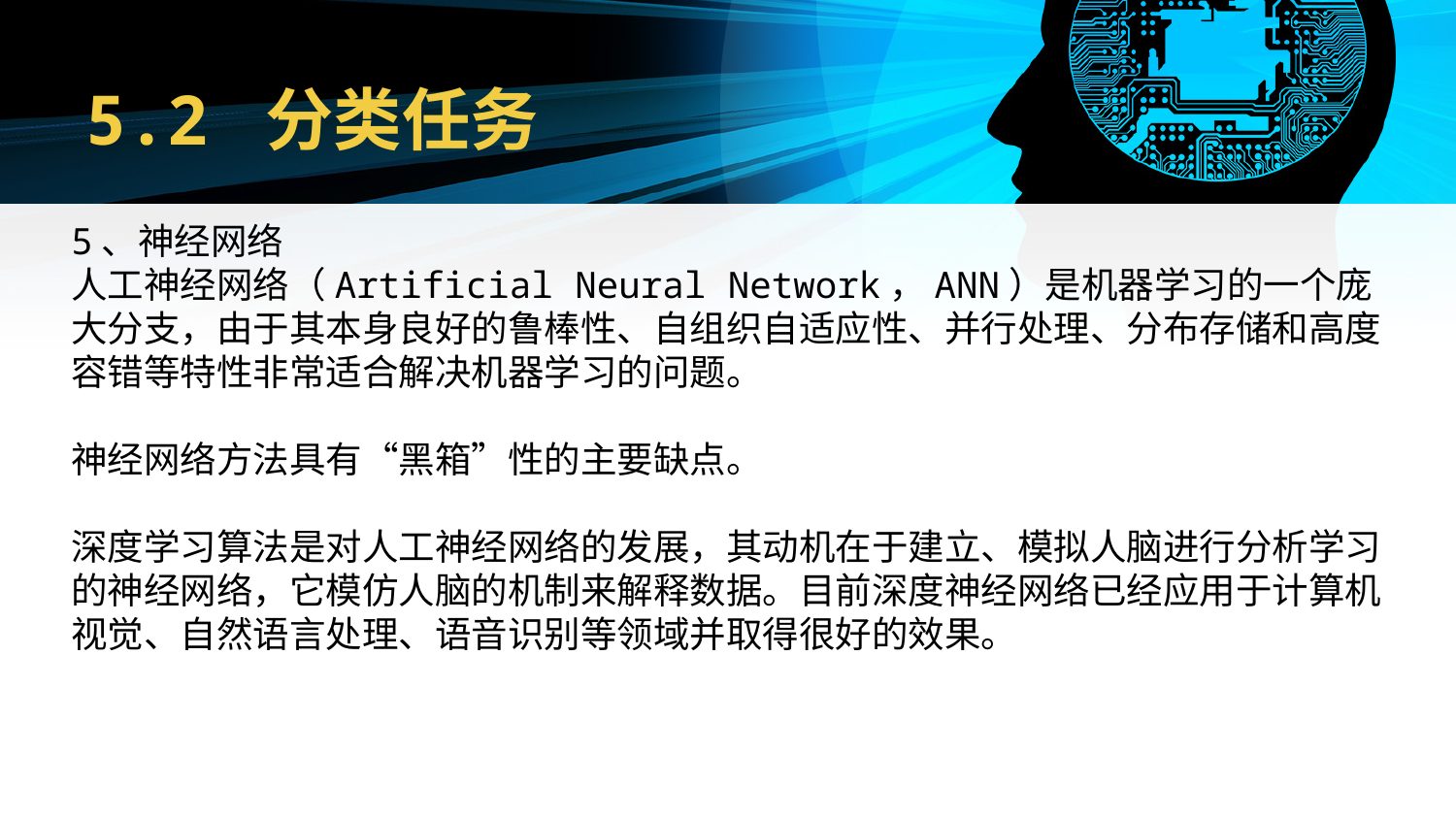

# 5.2 分类任务
5、神经网络
人工神经网络（Artificial Neural Network，ANN）是机器学习的一个庞大分支，由于其本身良好的鲁棒性、自组织自适应性、并行处理、分布存储和高度容错等特性非常适合解决机器学习的问题。

神经网络方法具有“黑箱”性的主要缺点。

深度学习算法是对人工神经网络的发展，其动机在于建立、模拟人脑进行分析学习的神经网络，它模仿人脑的机制来解释数据。目前深度神经网络已经应用于计算机视觉、自然语言处理、语音识别等领域并取得很好的效果。